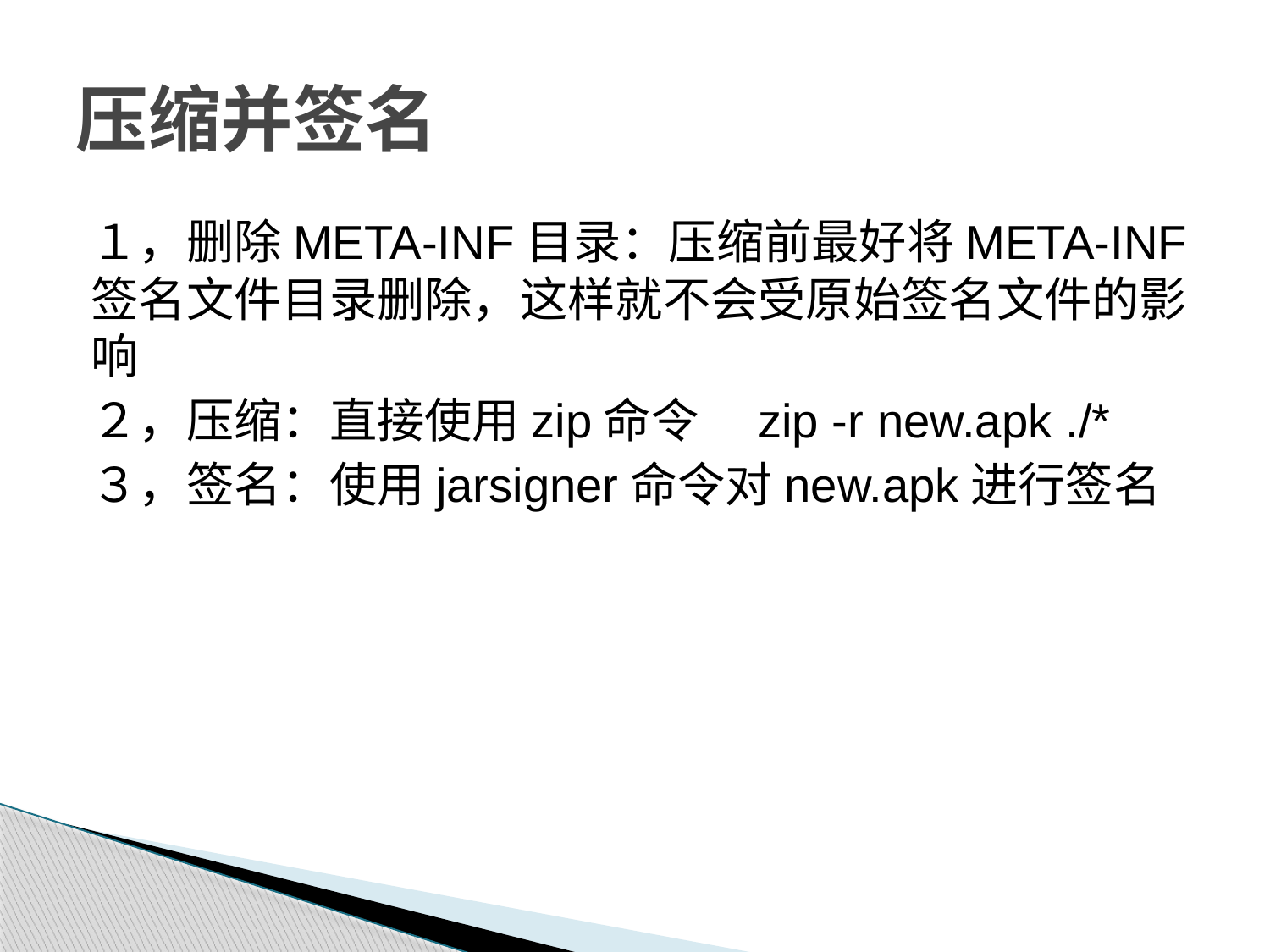

# 压缩并签名
１，删除META-INF目录：压缩前最好将META-INF签名文件目录删除，这样就不会受原始签名文件的影响
２，压缩：直接使用zip命令　zip -r new.apk ./*
３，签名：使用jarsigner命令对new.apk进行签名